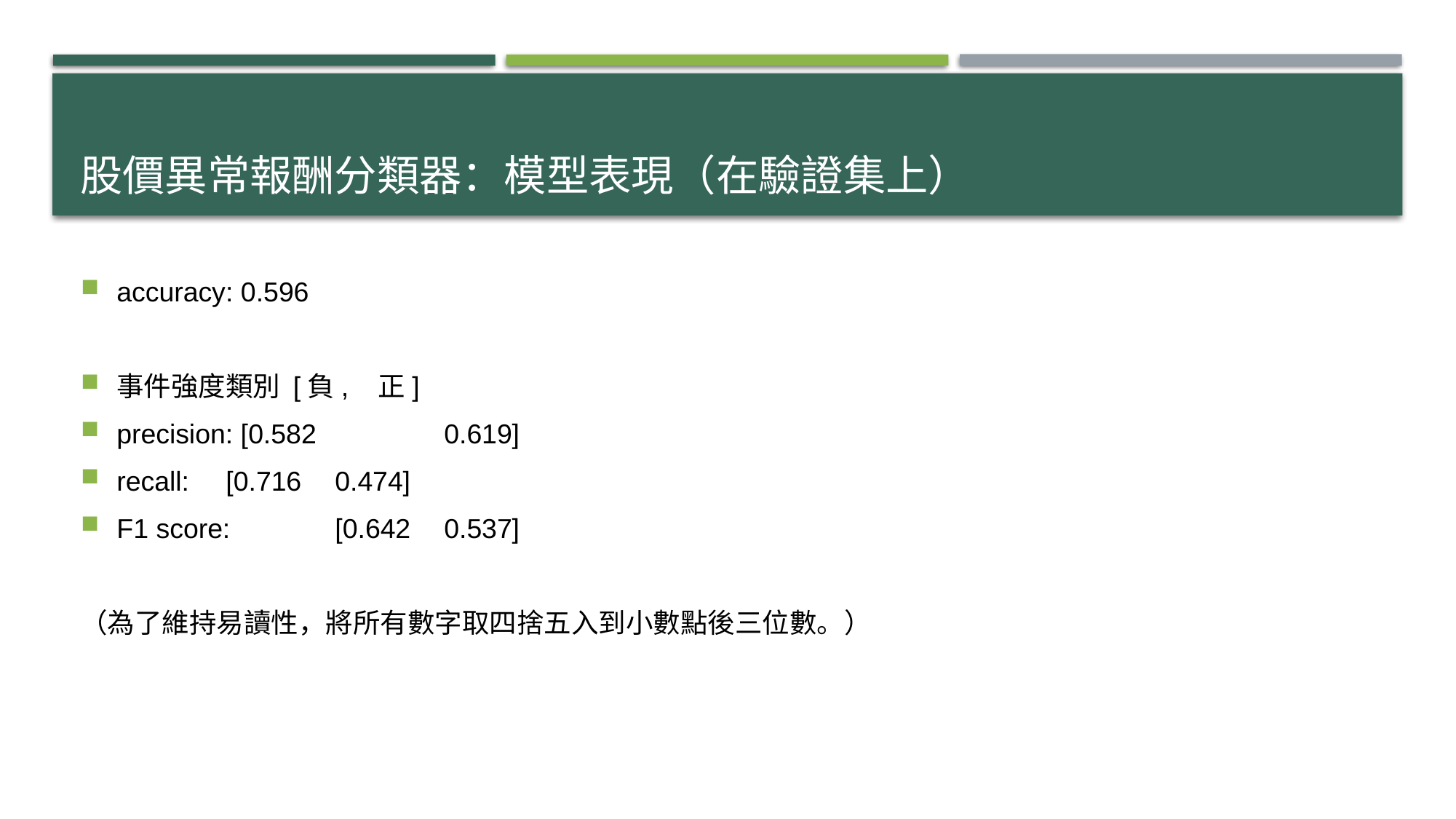

# 股價異常報酬分類器：模型表現（在驗證集上）
accuracy: 0.596

事件強度類別 [負,   正]
precision: [0.582   	0.619]
recall: 	[0.716 	0.474]
F1 score: 	[0.642 	0.537]

（為了維持易讀性，將所有數字取四捨五入到小數點後三位數。）